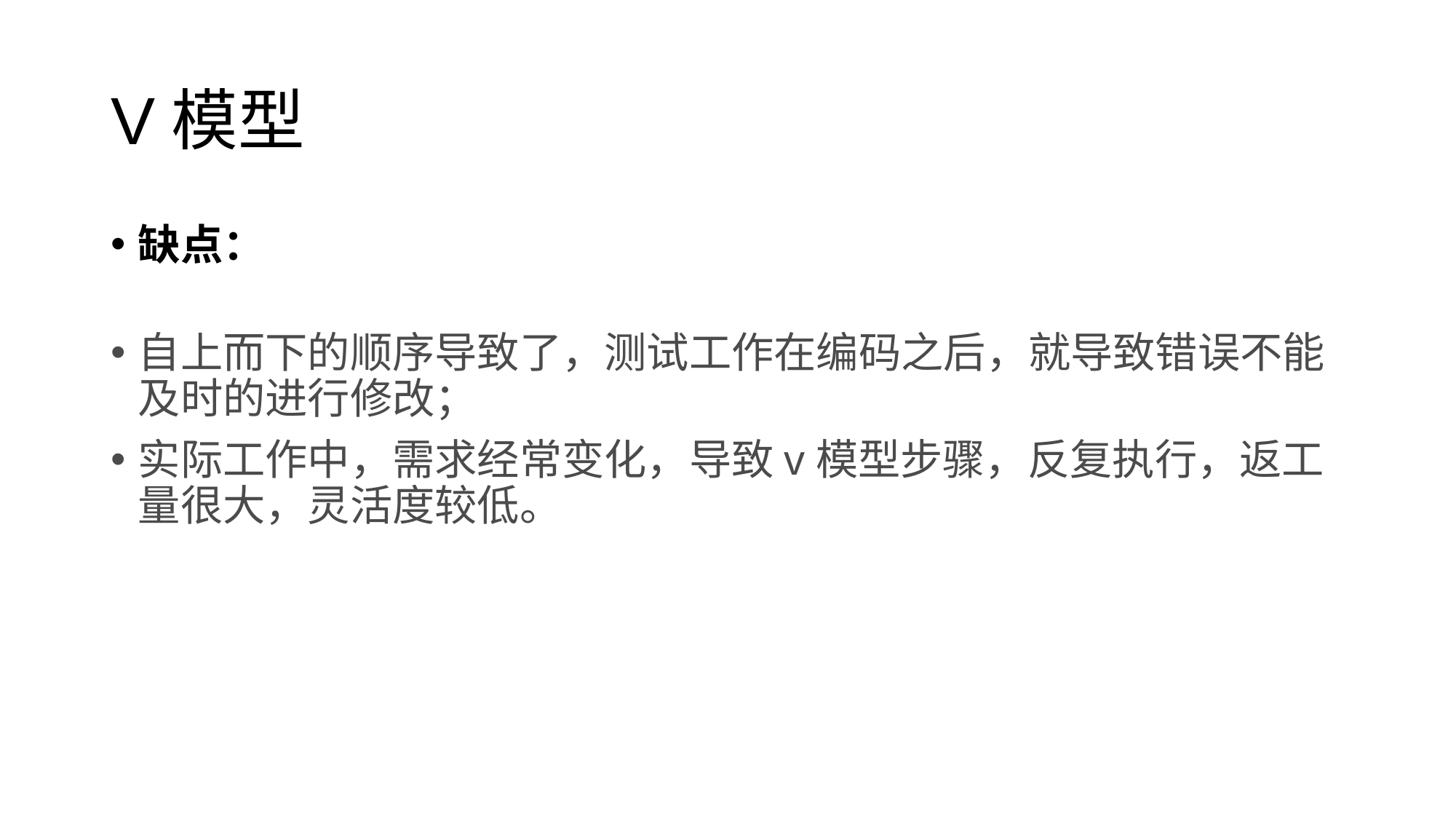

# V模型
缺点：

自上而下的顺序导致了，测试工作在编码之后，就导致错误不能及时的进行修改；
实际工作中，需求经常变化，导致v模型步骤，反复执行，返工量很大，灵活度较低。